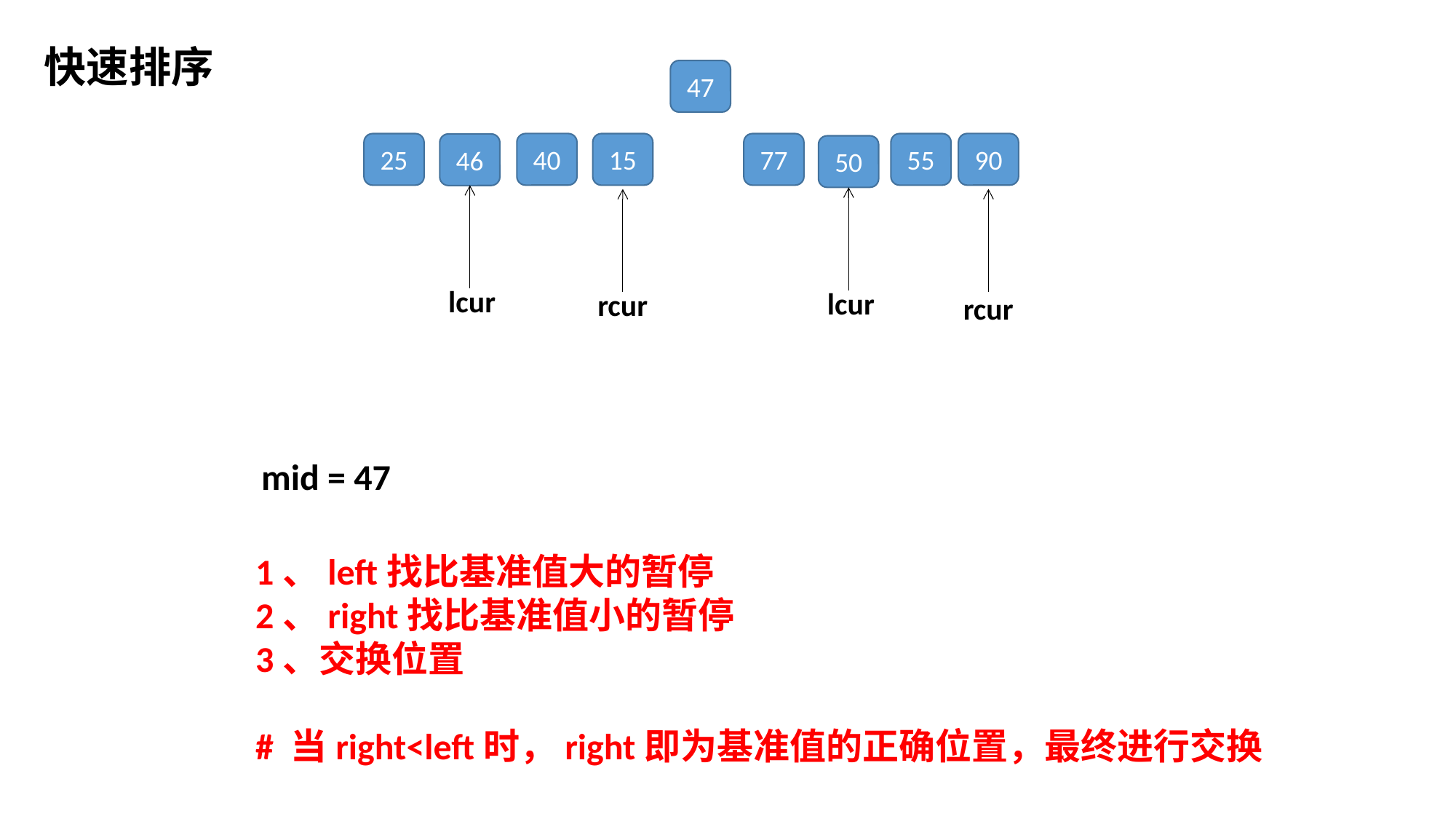

快速排序
47
40
90
55
25
15
77
46
50
lcur
lcur
rcur
rcur
mid = 47
1、left找比基准值大的暂停
2、right找比基准值小的暂停
3、交换位置

# 当right<left时，right即为基准值的正确位置，最终进行交换